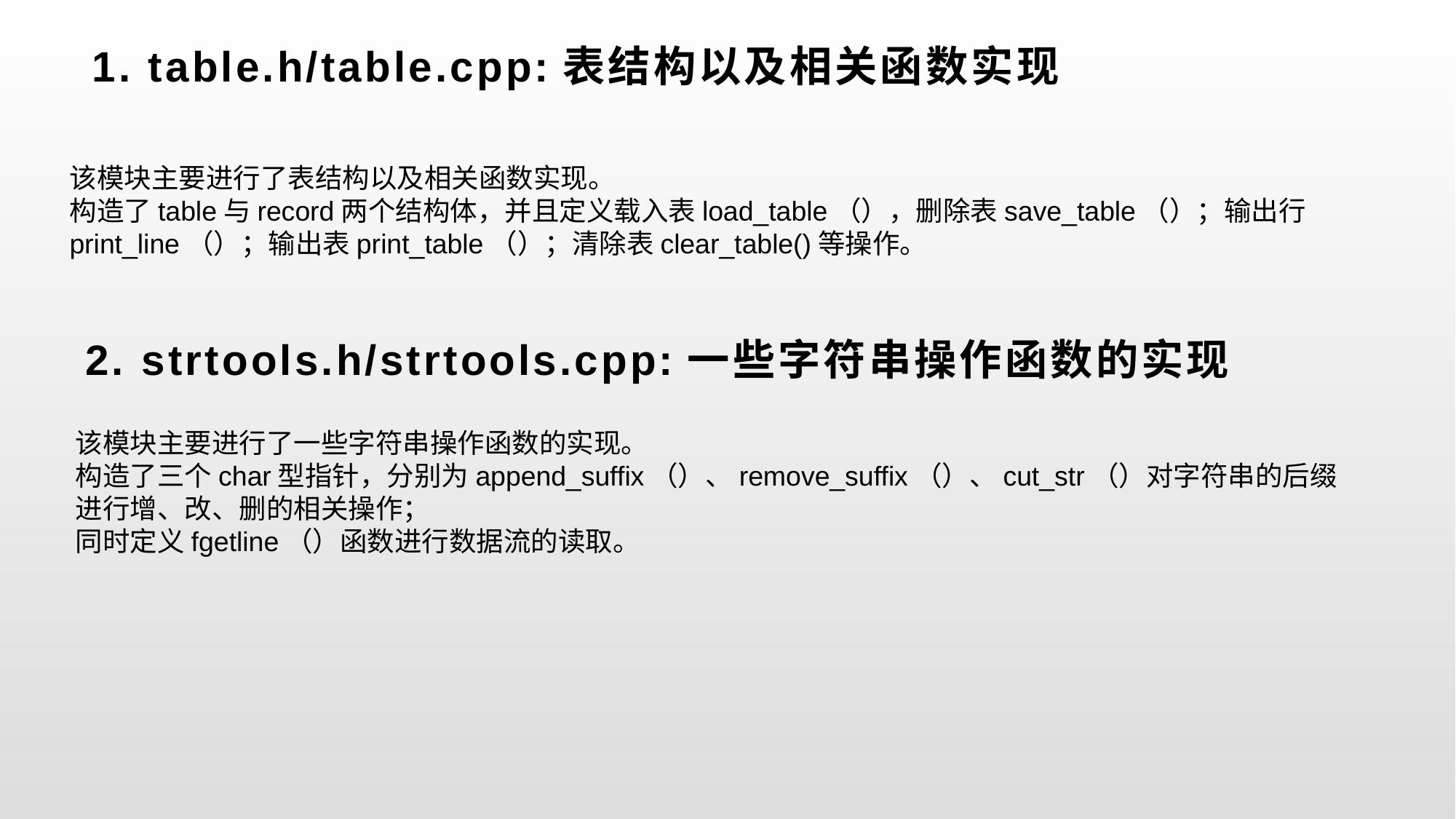

# 1. table.h/table.cpp:表结构以及相关函数实现
该模块主要进行了表结构以及相关函数实现。
构造了table与record两个结构体，并且定义载入表load_table（），删除表save_table（）；输出行  print_line（）；输出表print_table（）；清除表clear_table()等操作。

2. strtools.h/strtools.cpp:一些字符串操作函数的实现

该模块主要进行了一些字符串操作函数的实现。
构造了三个char型指针，分别为append_suffix（）、remove_suffix（）、cut_str（）对字符串的后缀进行增、改、删的相关操作；
同时定义fgetline（）函数进行数据流的读取。